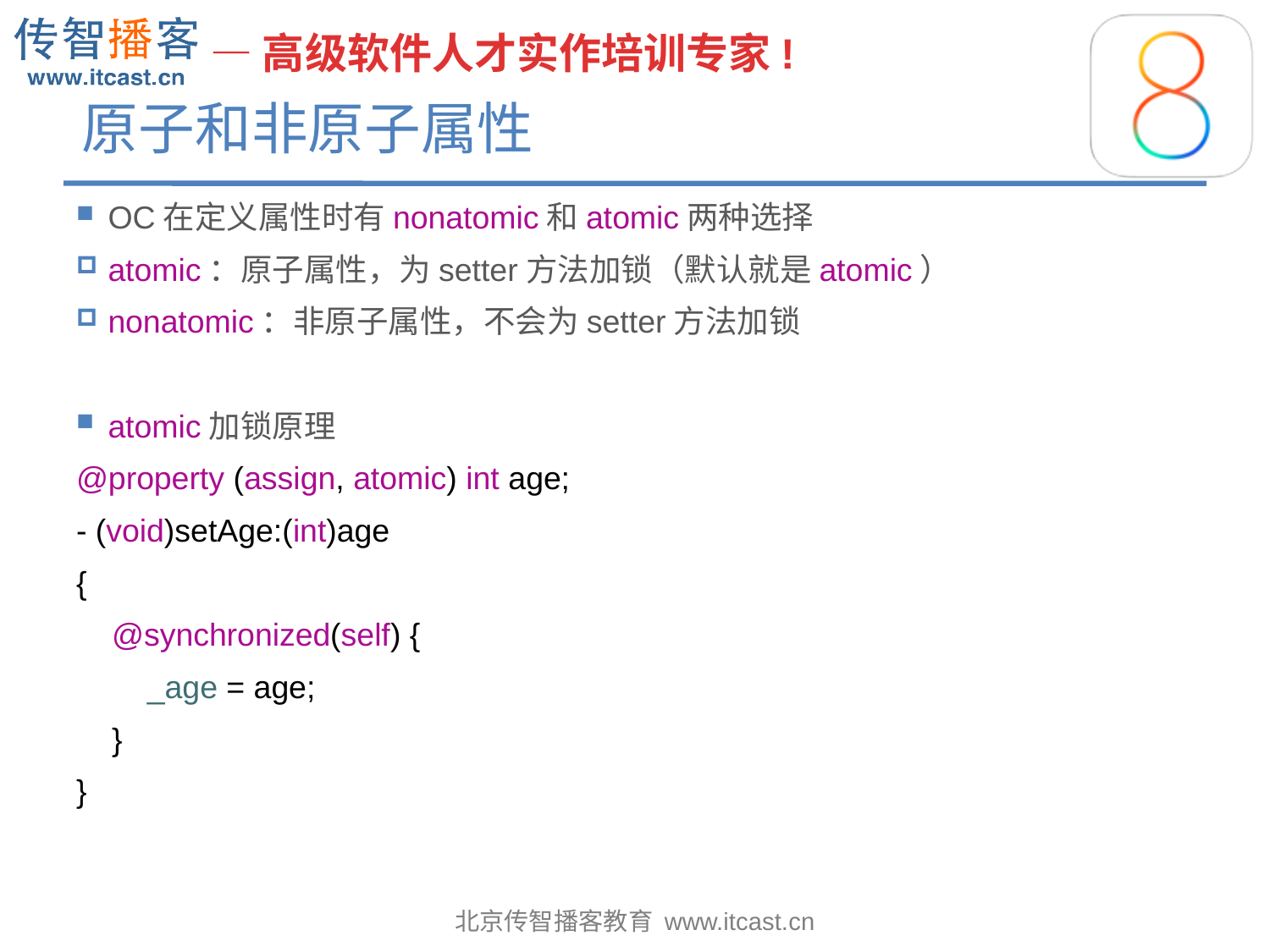

# 原子和非原子属性
OC在定义属性时有nonatomic和atomic两种选择
atomic：原子属性，为setter方法加锁（默认就是atomic）
nonatomic：非原子属性，不会为setter方法加锁

atomic加锁原理
@property (assign, atomic) int age;
- (void)setAge:(int)age
{
    @synchronized(self) {
        _age = age;
    }
}